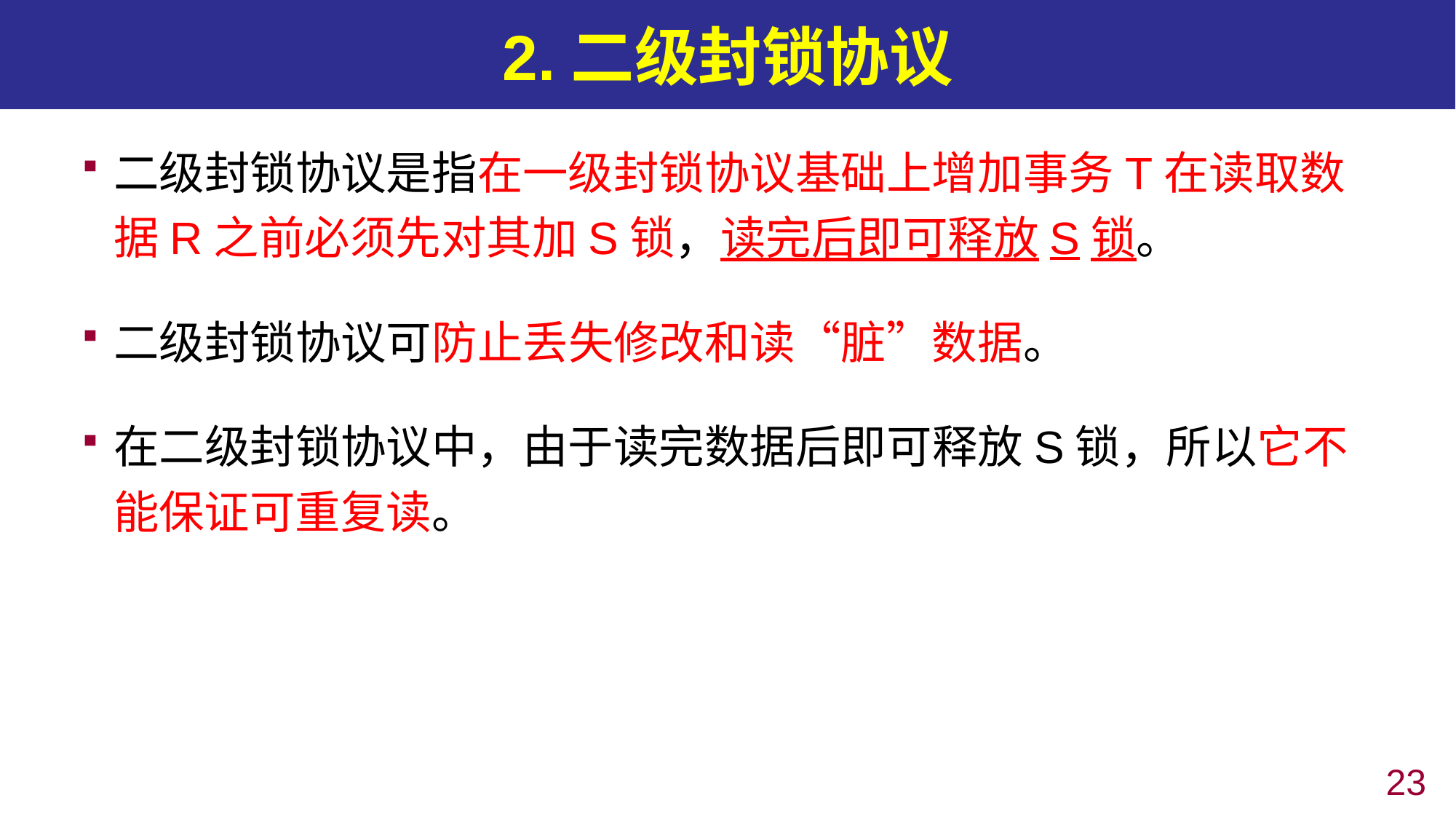

# 2.二级封锁协议
二级封锁协议是指在一级封锁协议基础上增加事务T在读取数据R之前必须先对其加S锁，读完后即可释放S锁。

二级封锁协议可防止丢失修改和读“脏”数据。

在二级封锁协议中，由于读完数据后即可释放S锁，所以它不能保证可重复读。
23